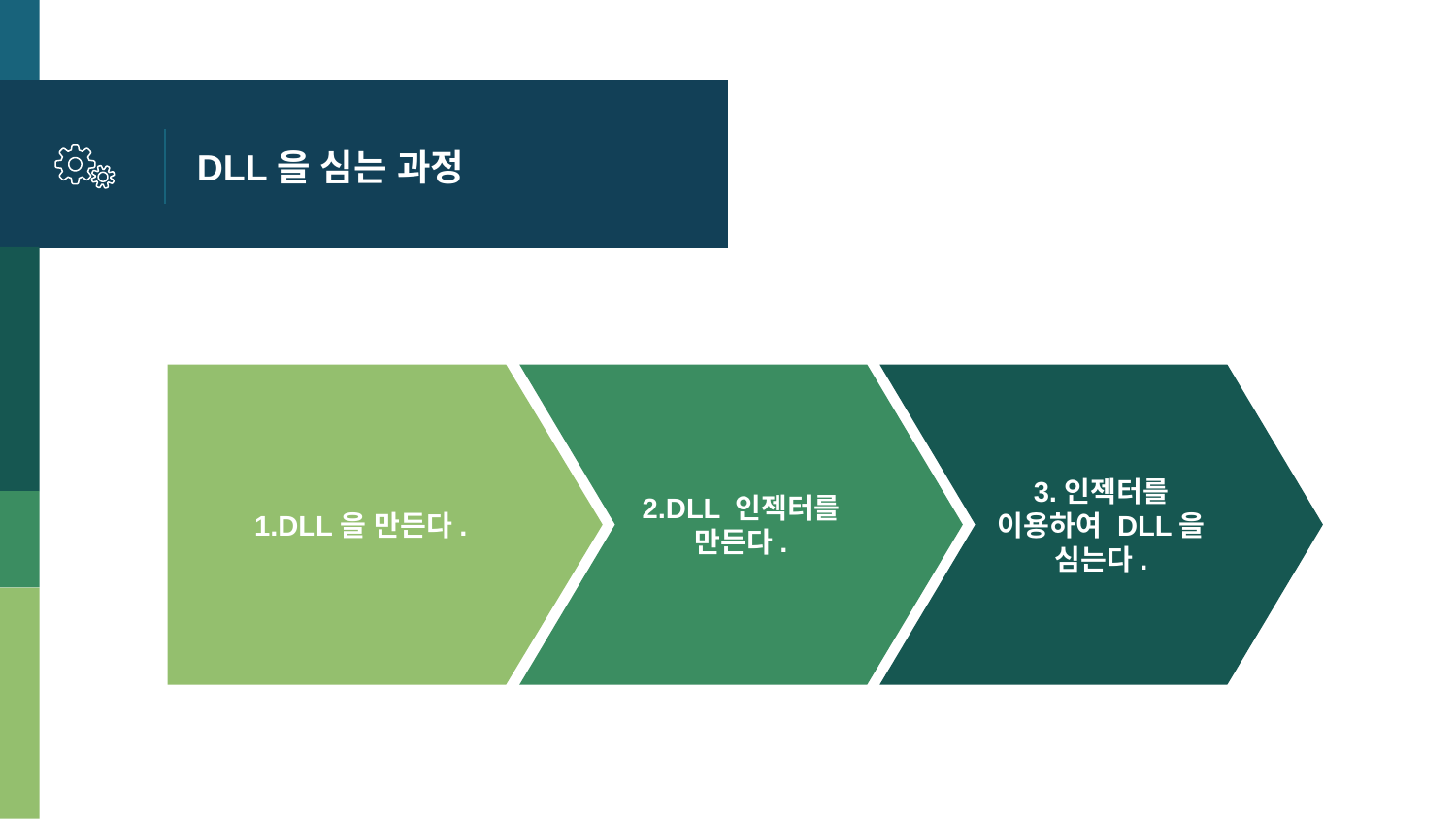

# DLL을 심는 과정

1.DLL을 만든다.
2.DLL 인젝터를 만든다.
3.인젝터를 이용하여 DLL을 심는다.